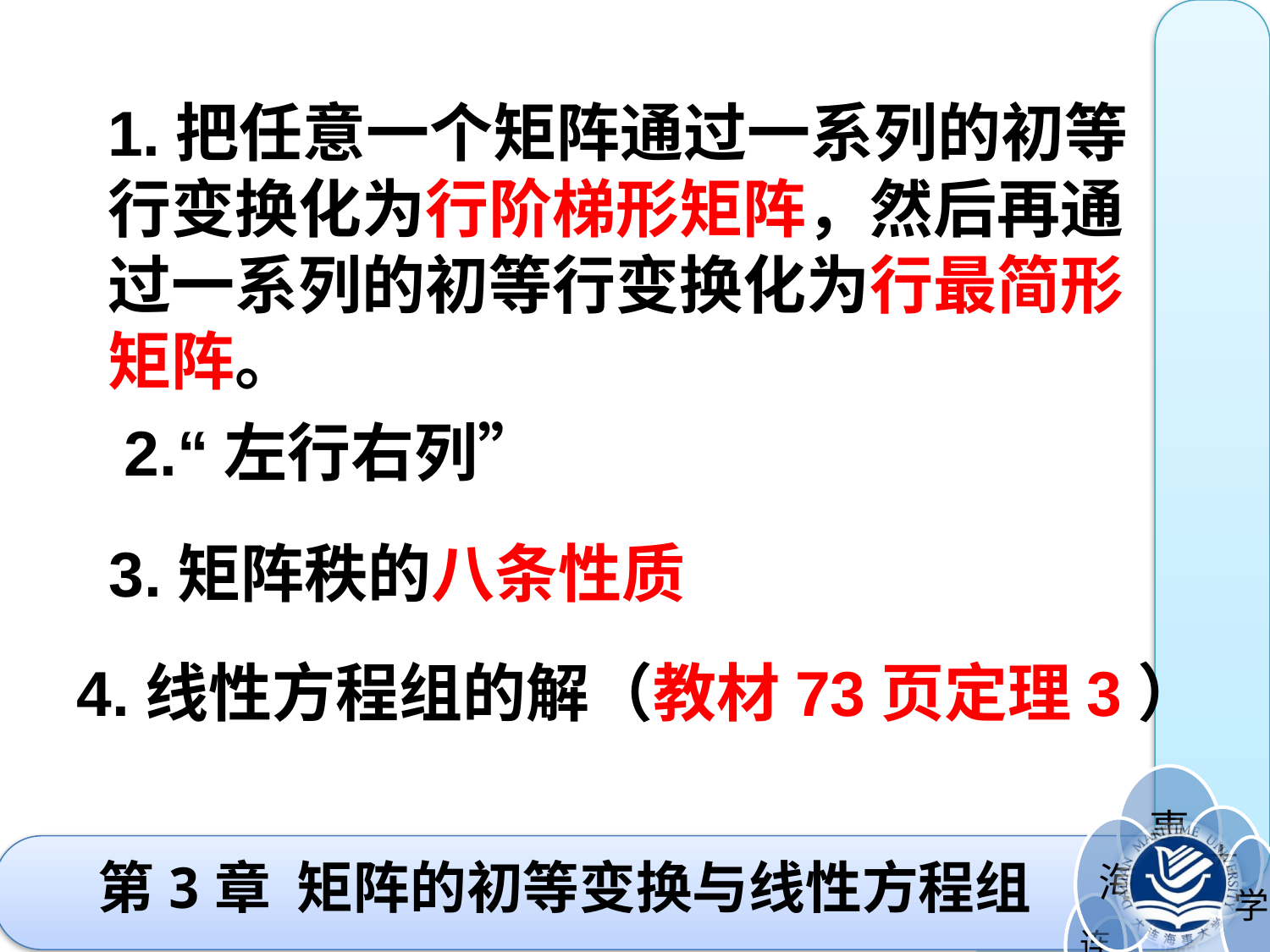

1.把任意一个矩阵通过一系列的初等行变换化为行阶梯形矩阵，然后再通过一系列的初等行变换化为行最简形矩阵。

2.“左行右列”
3.矩阵秩的八条性质
4.线性方程组的解（教材73页定理3）
# 第3章  矩阵的初等变换与线性方程组